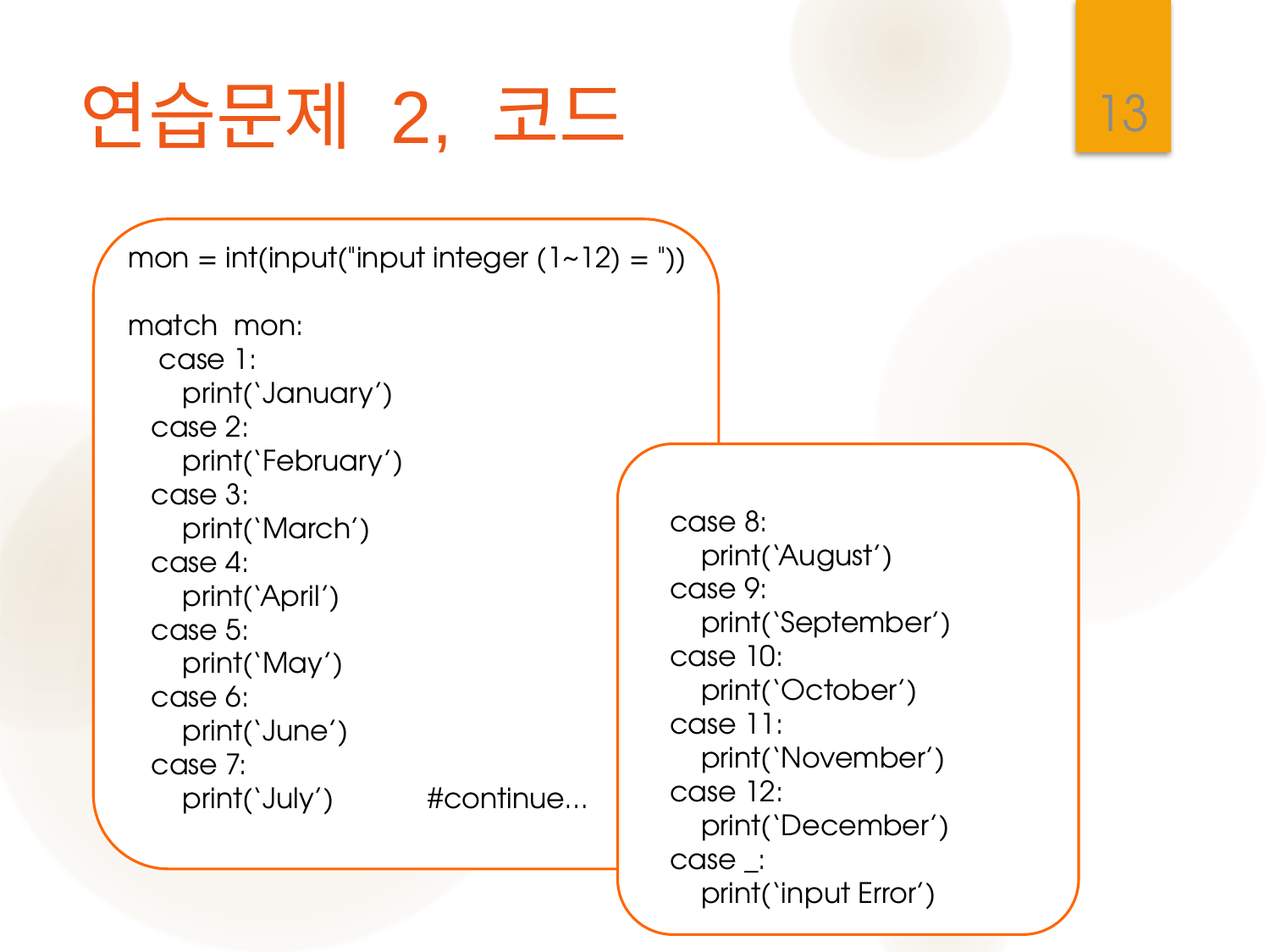

13
# 연습문제 2, 코드

mon = int(input("input integer (1~12) = "))

match  mon:
    case 1:
       print(‘January’)
   case 2:
       print(‘February’)
   case 3:
       print(‘March’)
   case 4:
       print(‘April’)
   case 5:
       print(‘May’)
   case 6:
       print(‘June’)
   case 7:
       print(‘July’)            #continue…

   case 8:
       print(‘August’)
   case 9:
       print(‘September’)
   case 10:
       print(‘October’)
   case 11:
       print(‘November’)
   case 12:
       print(‘December’)
   case _:
       print(‘input Error’)